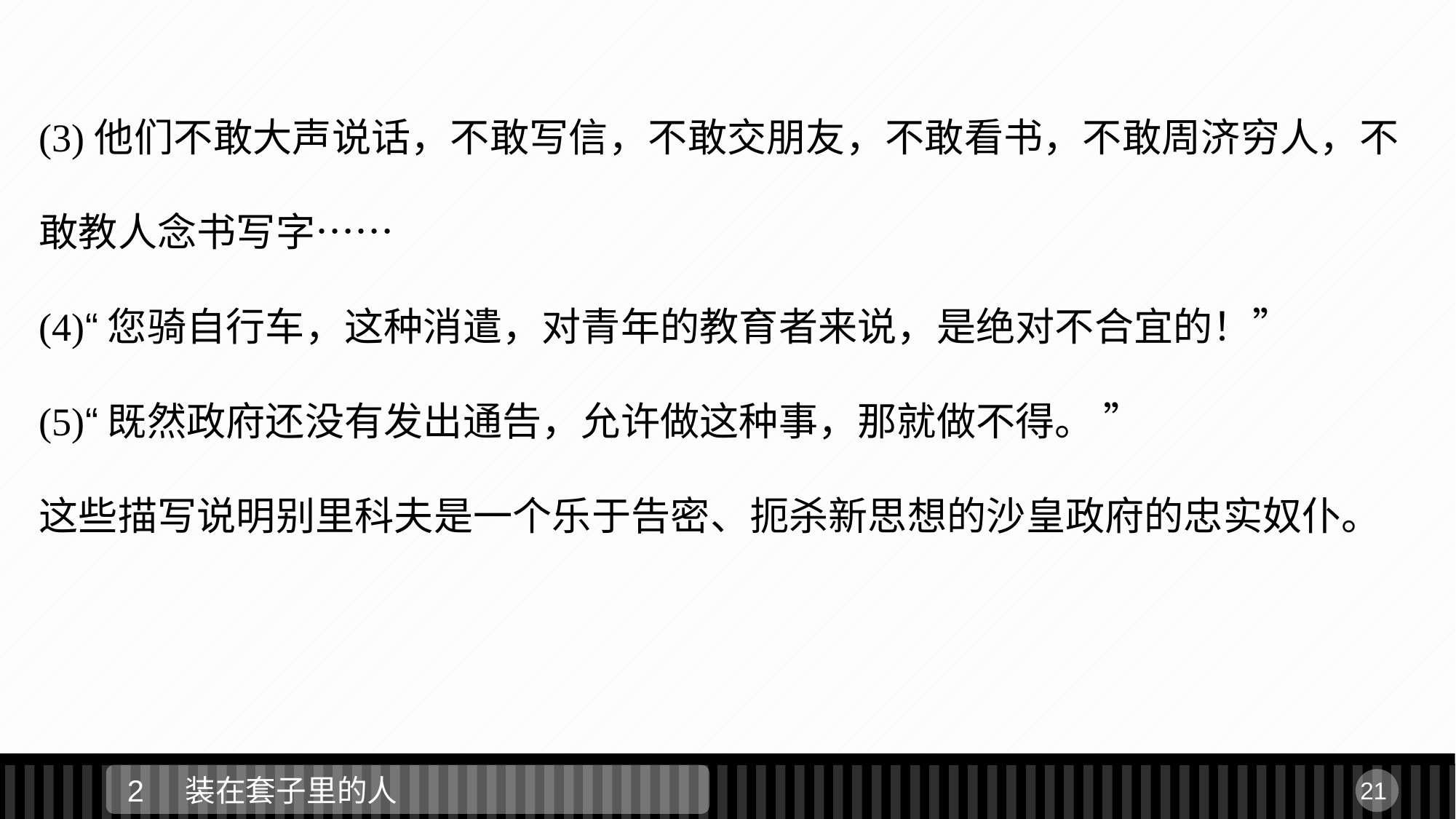

(3)他们不敢大声说话，不敢写信，不敢交朋友，不敢看书，不敢周济穷人，不敢教人念书写字……
(4)“您骑自行车，这种消遣，对青年的教育者来说，是绝对不合宜的！”
(5)“既然政府还没有发出通告，允许做这种事，那就做不得。 ”
这些描写说明别里科夫是一个乐于告密、扼杀新思想的沙皇政府的忠实奴仆。